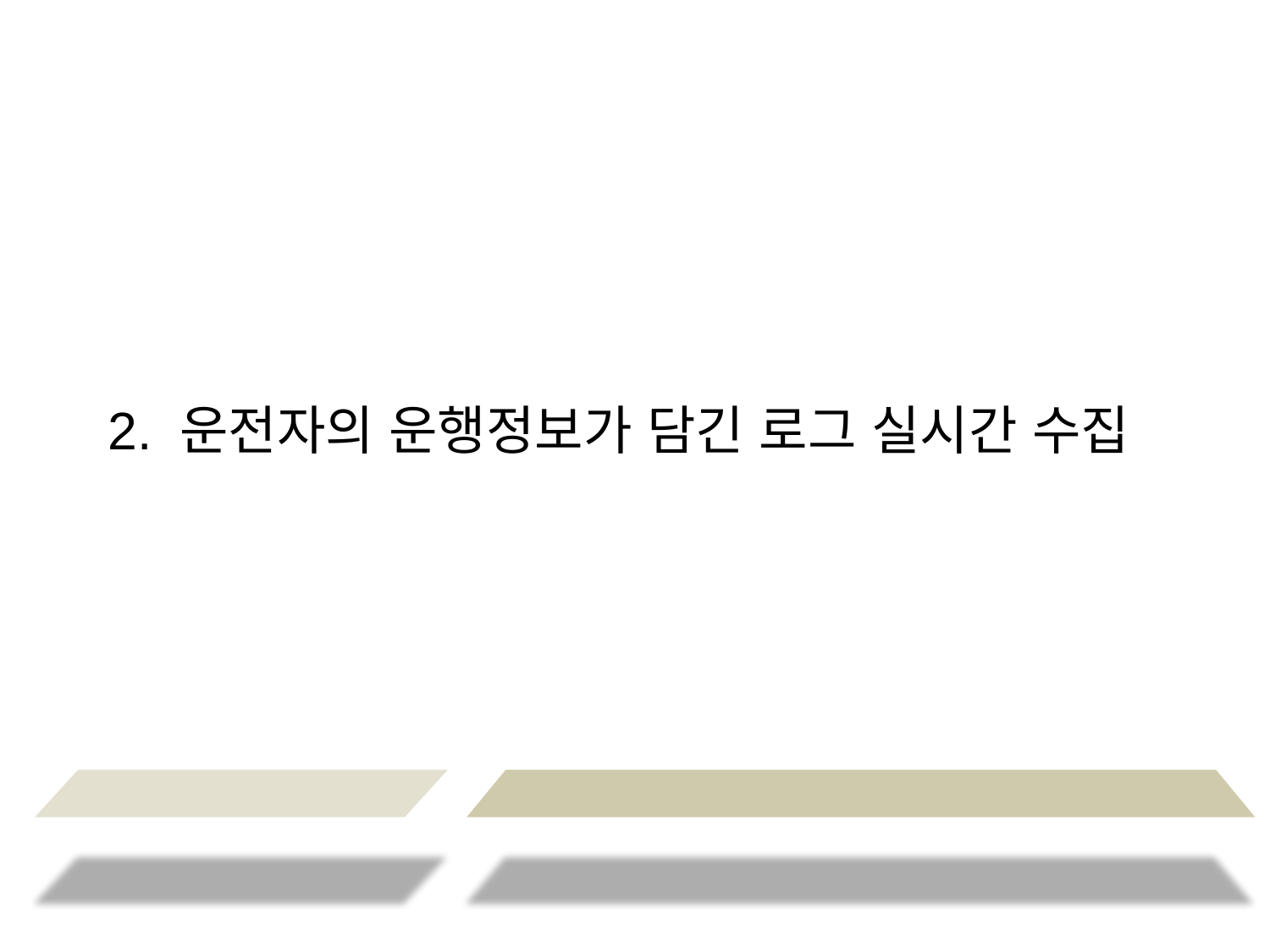

2. 운전자의 운행정보가 담긴 로그 실시간 수집